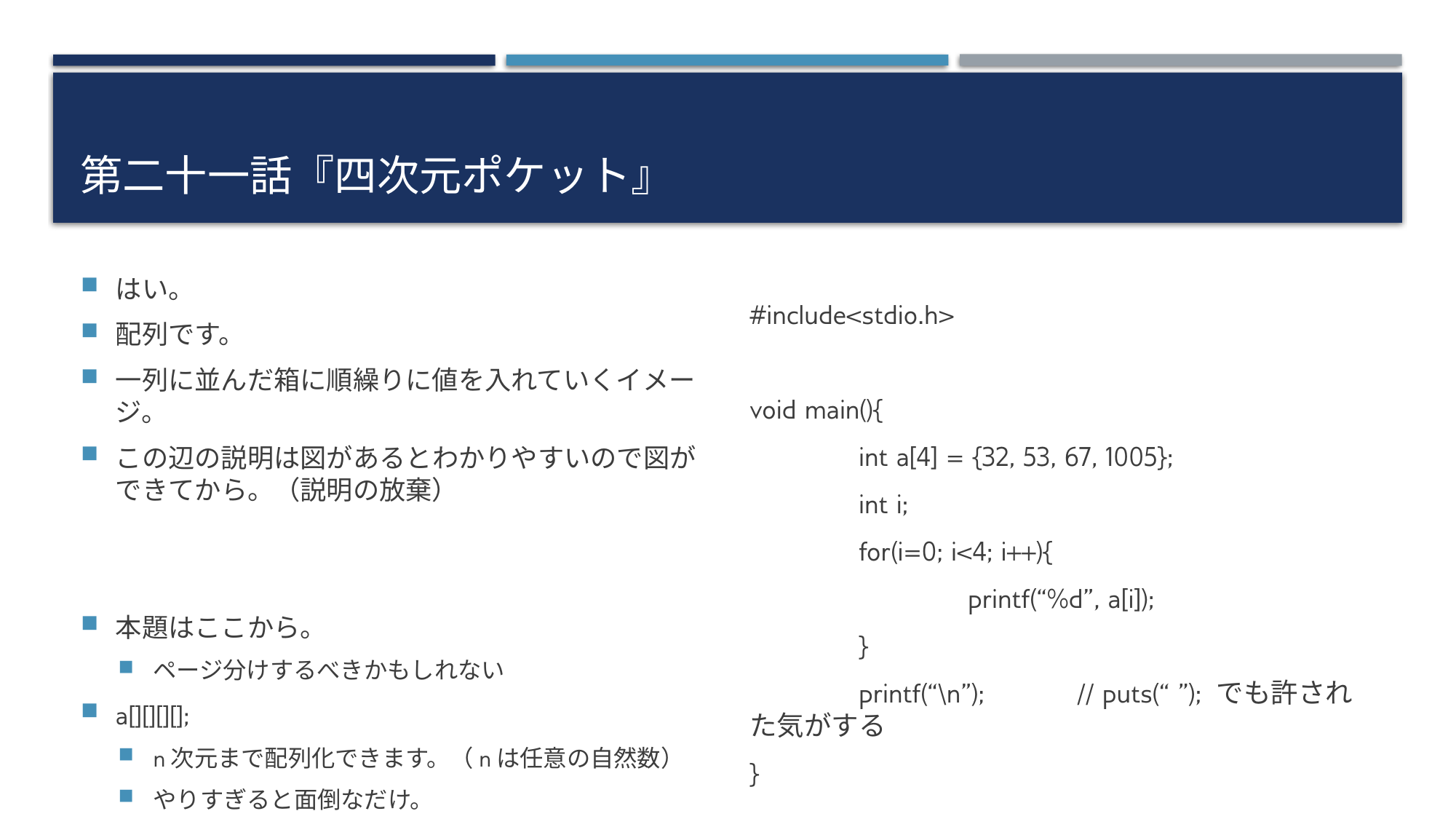

# 第二十一話『四次元ポケット』
はい。
配列です。
一列に並んだ箱に順繰りに値を入れていくイメージ。
この辺の説明は図があるとわかりやすいので図ができてから。（説明の放棄）

本題はここから。
ページ分けするべきかもしれない
a[][][][];
n次元まで配列化できます。（nは任意の自然数）
やりすぎると面倒なだけ。
#include<stdio.h>

void main(){
	int a[4] = {32, 53, 67, 1005};
	int i;
	for(i=0; i<4; i++){
		printf(“%d”, a[i]);
	}
	printf(“\n”);	// puts(“ ”); でも許された気がする
}